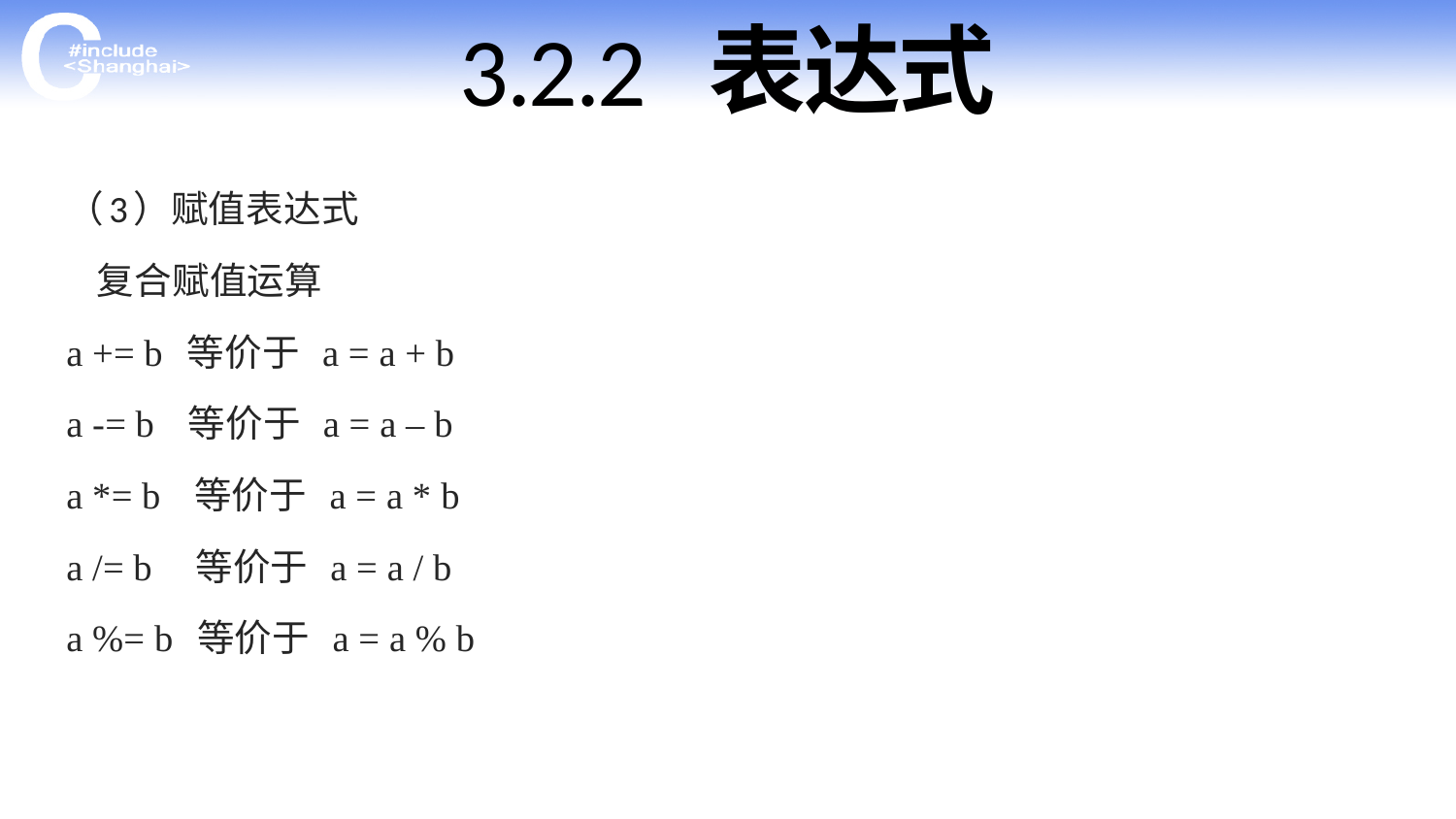

3.2.2  表达式
（3）赋值表达式
   复合赋值运算
a += b  等价于  a = a + b
a -= b   等价于  a = a – b
a *= b   等价于  a = a * b
a /= b    等价于  a = a / b
a %= b  等价于  a = a % b